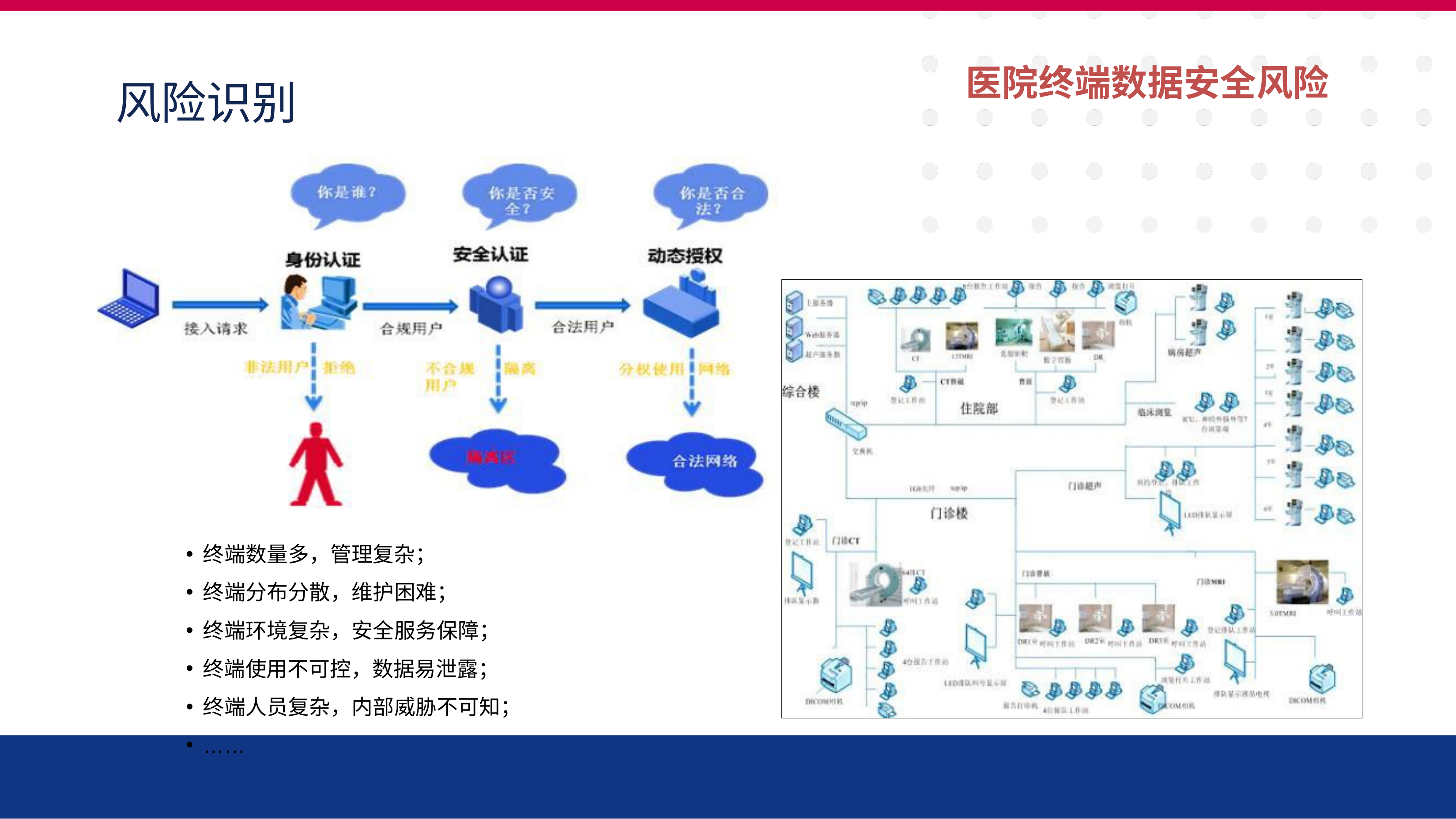

# 医院终端数据安全风险
风险识别

终端数量多，管理复杂；
终端分布分散，维护困难；
终端环境复杂，安全服务保障；
终端使用不可控，数据易泄露；
终端人员复杂，内部威胁不可知；
……